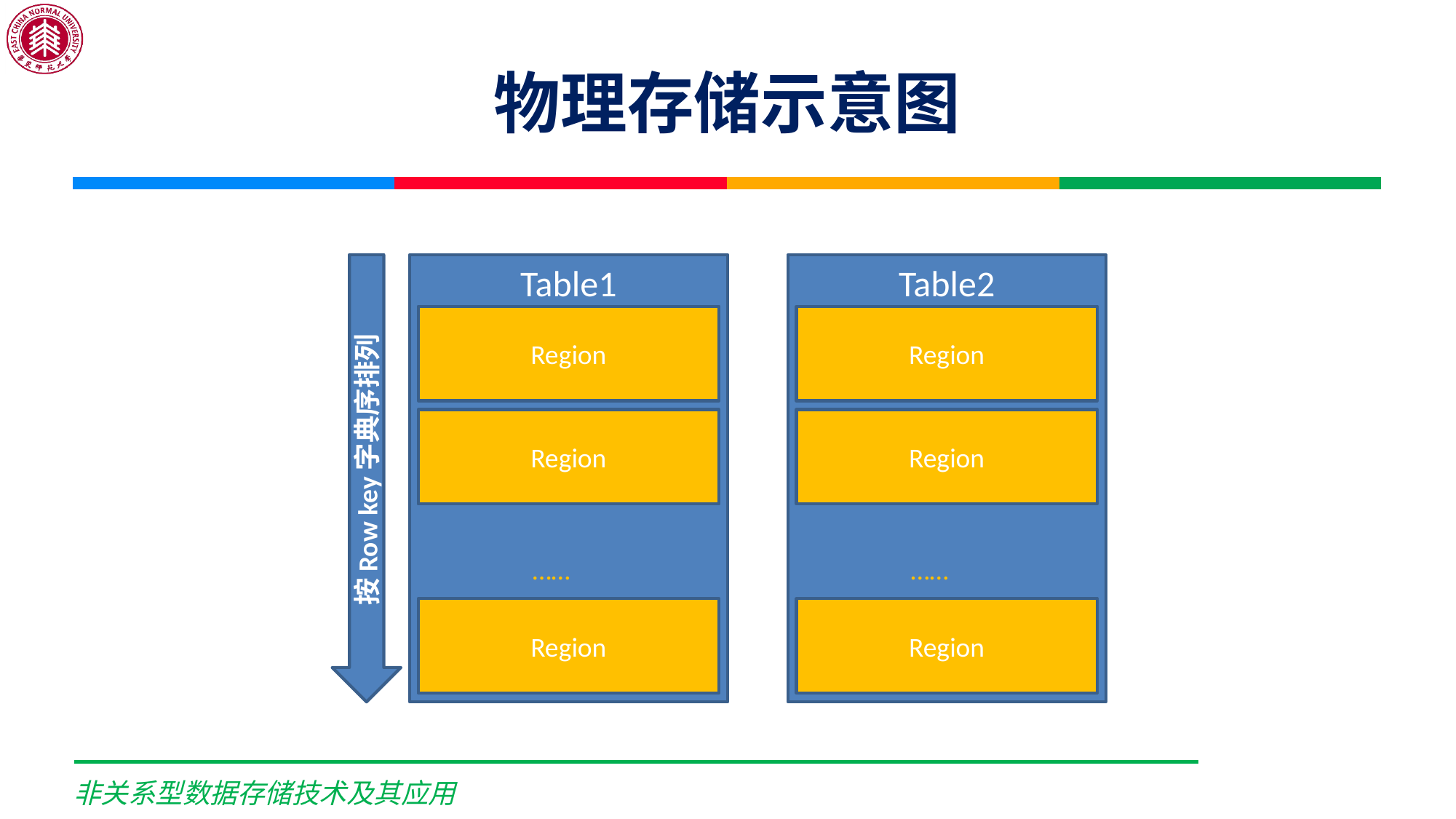

# 物理存储示意图

按Row key字典序排列
Table1

Region
Region
……
Region
Table2

Region
Region
……
Region